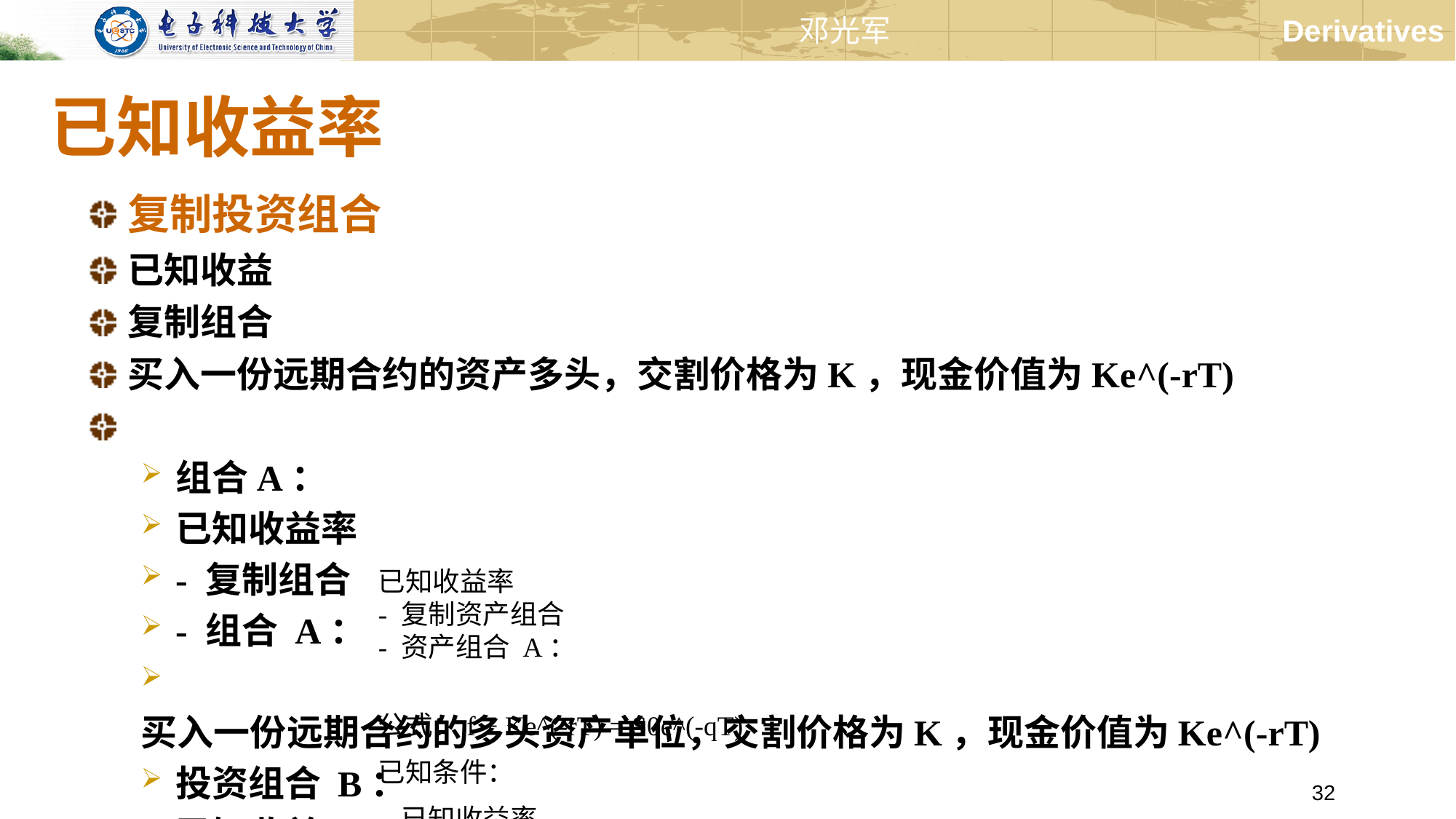

# 已知收益率
复制投资组合
已知收益
复制组合
买入一份远期合约的资产多头，交割价格为K，现金价值为Ke^(-rT)

组合A：
已知收益率
- 复制组合
- 组合 A：

买入一份远期合约的多头资产单位，交割价格为K，现金价值为Ke^(-rT)
投资组合 B：
已知收益
- 复制组合
- 组合A：

要翻译的文本：投资于同一种债券的e-qT单位债券，按照q命题支付票息
已知收益率
- 复制资产组合
- 资产组合 A：

公式：f + Ke^(-rT) = S0e^(-qT)
已知条件：
- 已知收益率
- 复制投资组合
- 投资组合 A：

文本翻译：远期价格 \( F_0 \) 等于 K，且 \( f = 0 \)
已知收益率
- 复制组合
- 组合 A：

公式：F0 = S0e(r-q)T